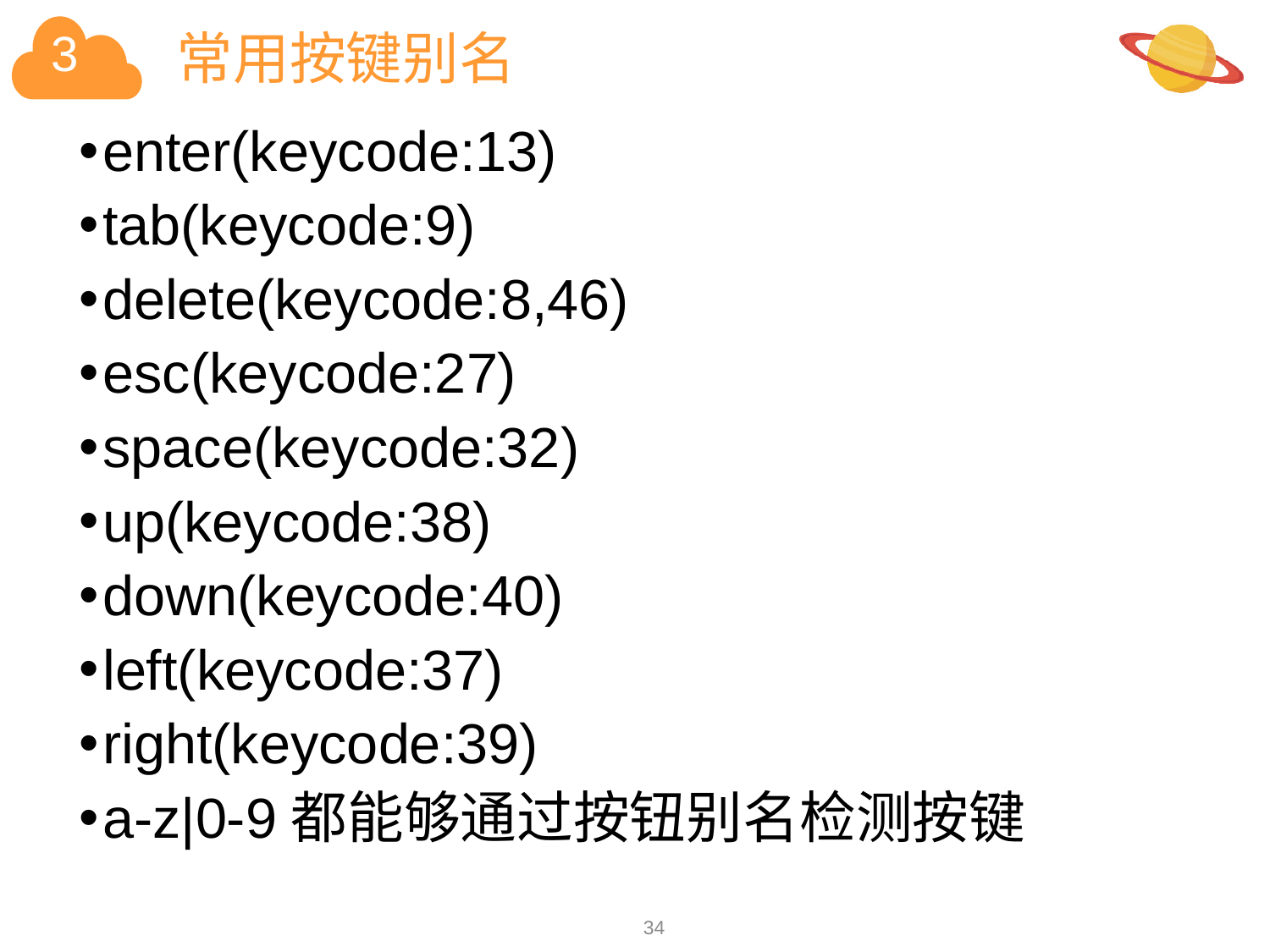

# 常用按键别名
enter(keycode:13)
tab(keycode:9)
delete(keycode:8,46)
esc(keycode:27)
space(keycode:32)
up(keycode:38)
down(keycode:40)
left(keycode:37)
right(keycode:39)
a-z|0-9都能够通过按钮别名检测按键

34